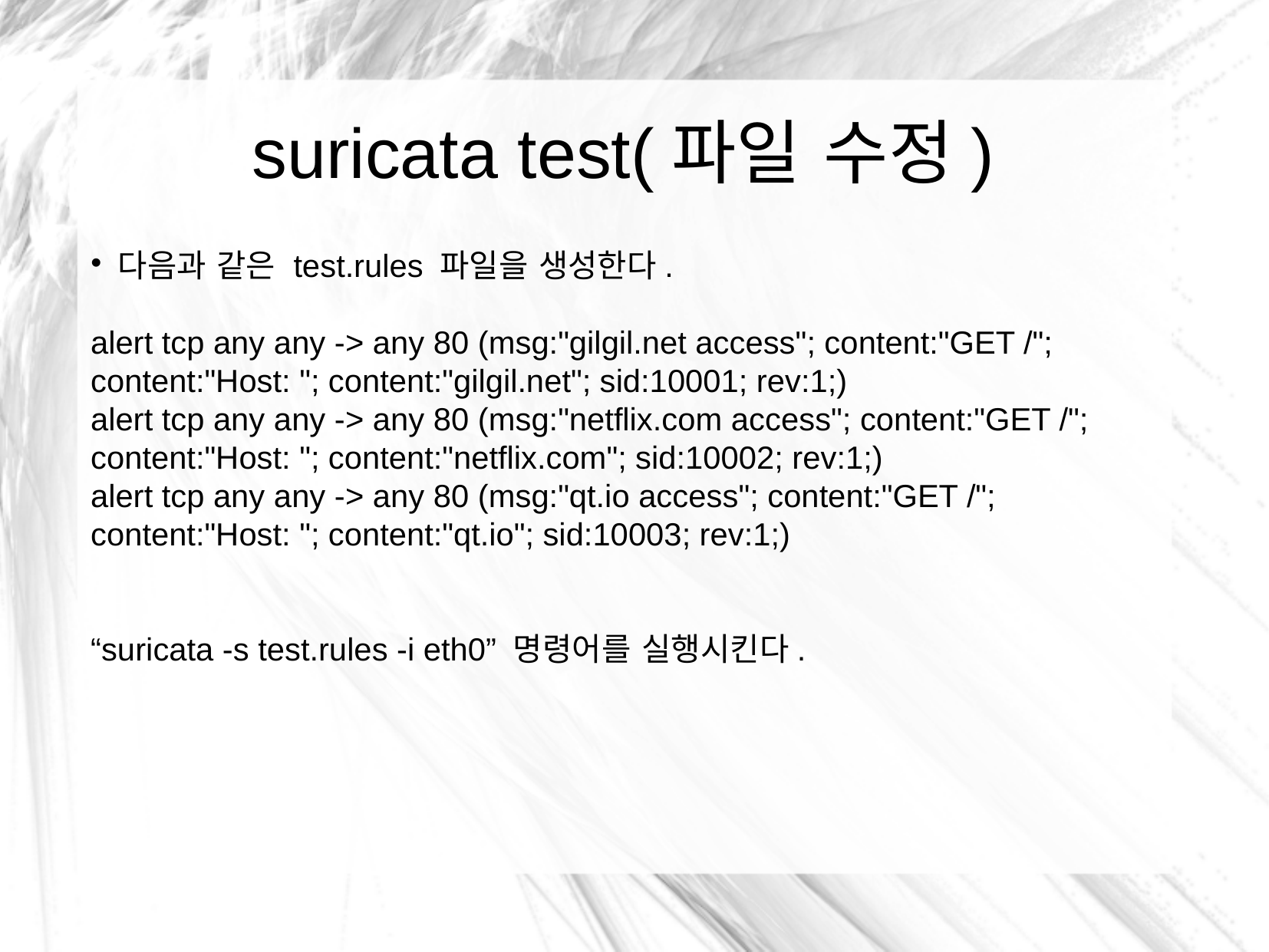

suricata test(파일 수정)
다음과 같은 test.rules 파일을 생성한다.

alert tcp any any -> any 80 (msg:"gilgil.net access"; content:"GET /"; content:"Host: "; content:"gilgil.net"; sid:10001; rev:1;)
alert tcp any any -> any 80 (msg:"netflix.com access"; content:"GET /"; content:"Host: "; content:"netflix.com"; sid:10002; rev:1;)
alert tcp any any -> any 80 (msg:"qt.io access"; content:"GET /"; content:"Host: "; content:"qt.io"; sid:10003; rev:1;)

“suricata -s test.rules -i eth0” 명령어를 실행시킨다.